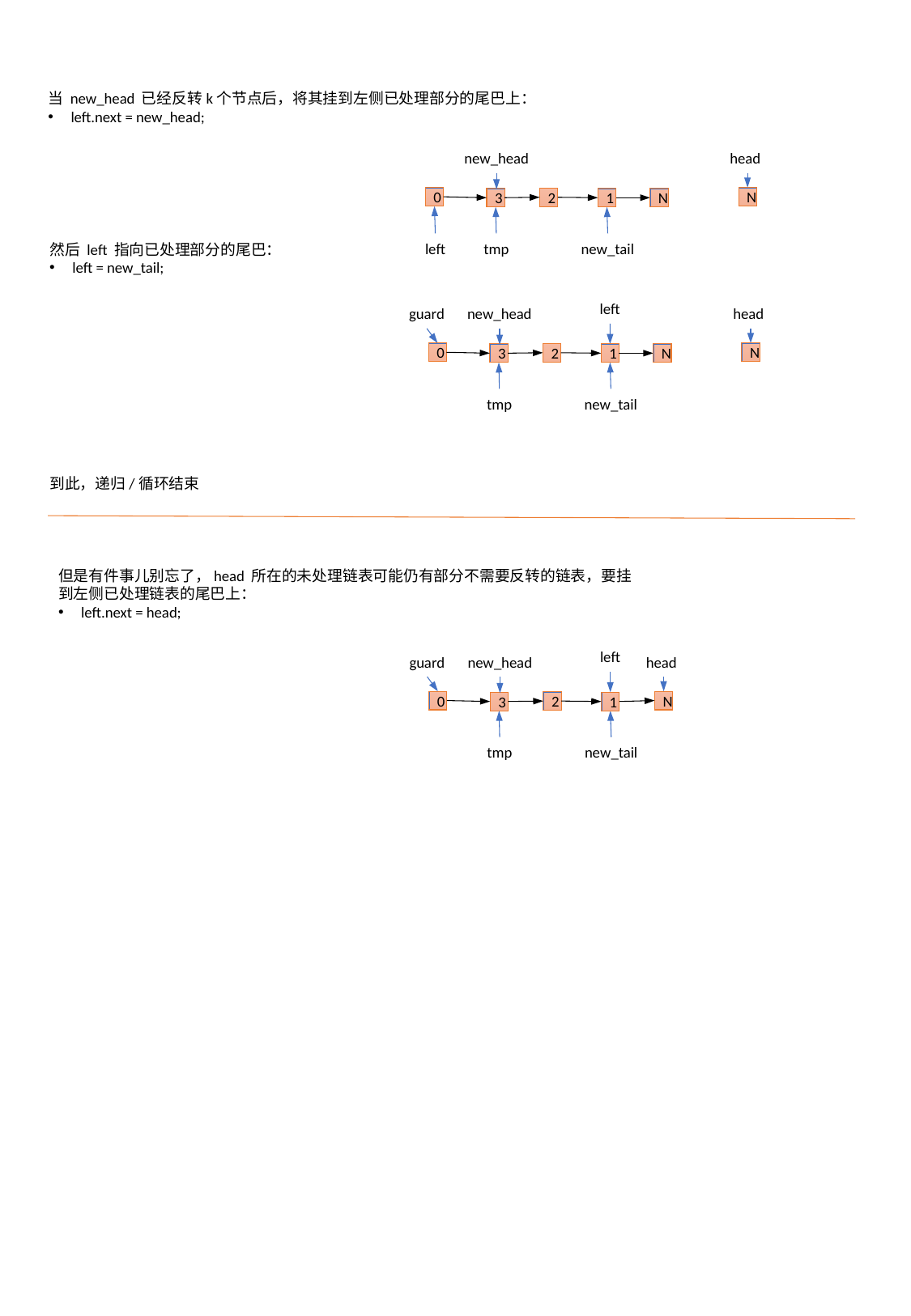

当 new_head 已经反转k个节点后，将其挂到左侧已处理部分的尾巴上：
left.next = new_head;
new_head
head
0
N
2
3
1
N
left
tmp
new_tail
然后 left 指向已处理部分的尾巴：
left = new_tail;
left
guard
new_head
head
0
N
2
3
1
N
tmp
new_tail
到此，递归/循环结束
但是有件事儿别忘了，head 所在的未处理链表可能仍有部分不需要反转的链表，要挂到左侧已处理链表的尾巴上：
left.next = head;
left
guard
new_head
head
0
N
2
3
1
tmp
new_tail